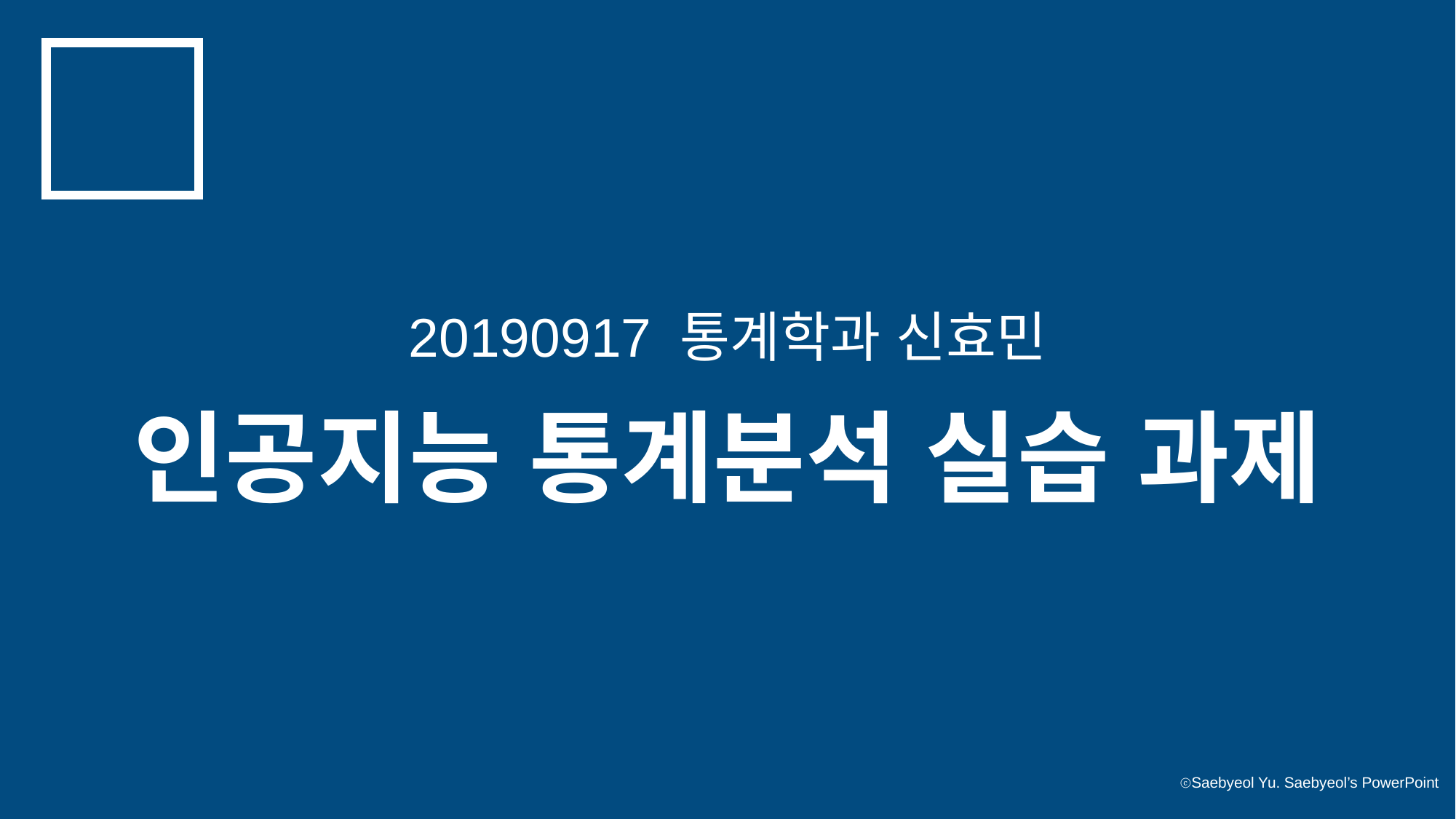

20190917 통계학과 신효민
인공지능 통계분석 실습 과제